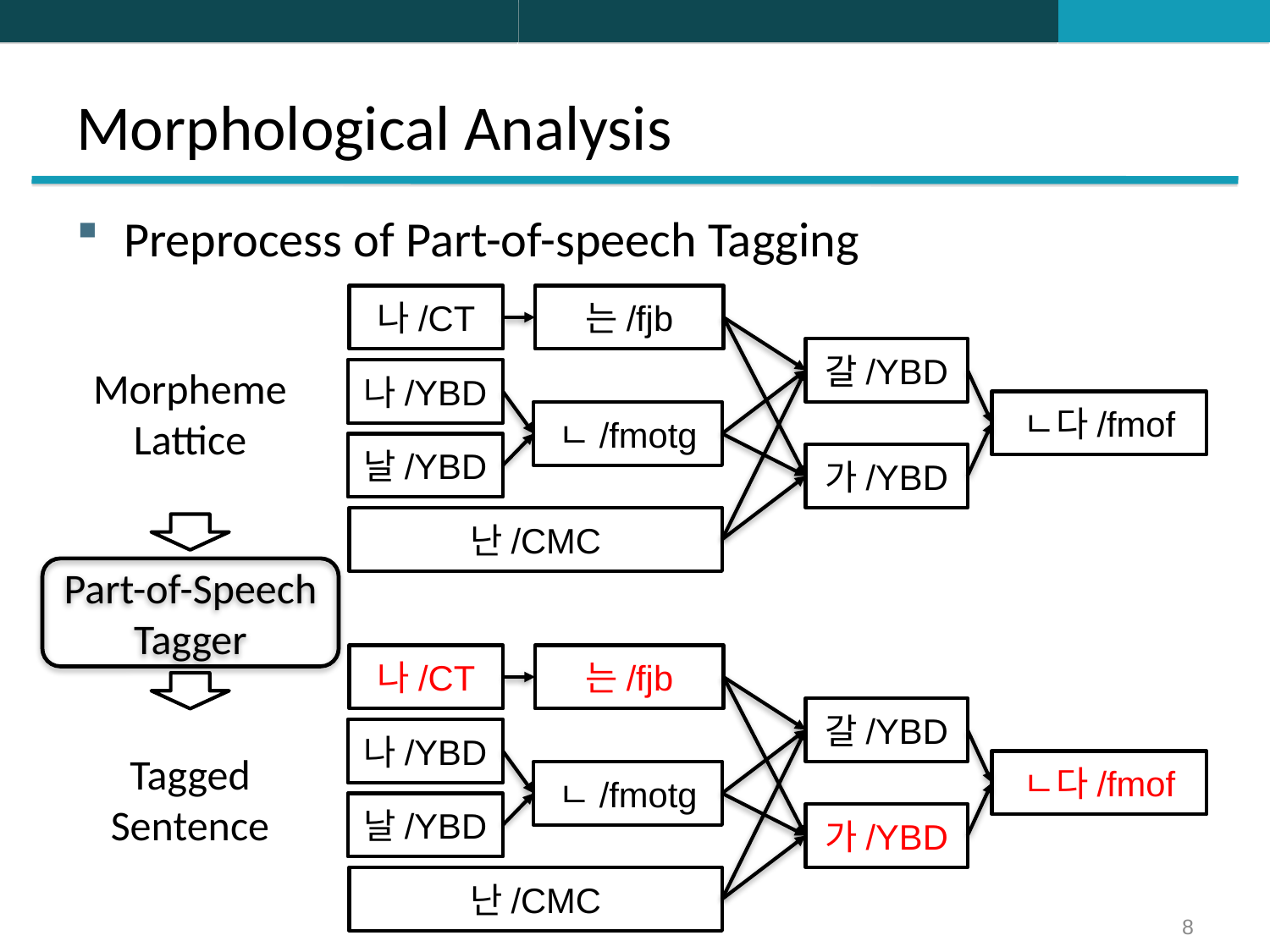

# Morphological Analysis
Preprocess of Part-of-speech Tagging

나/CT
는/fjb
갈/YBD
Morpheme
Lattice
나/YBD
ㄴ다/fmof
ㄴ/fmotg
날/YBD
가/YBD
난/CMC

Part-of-Speech Tagger
나/CT
는/fjb

갈/YBD
나/YBD
Tagged
Sentence
ㄴ다/fmof
ㄴ/fmotg
날/YBD
가/YBD
난/CMC
8